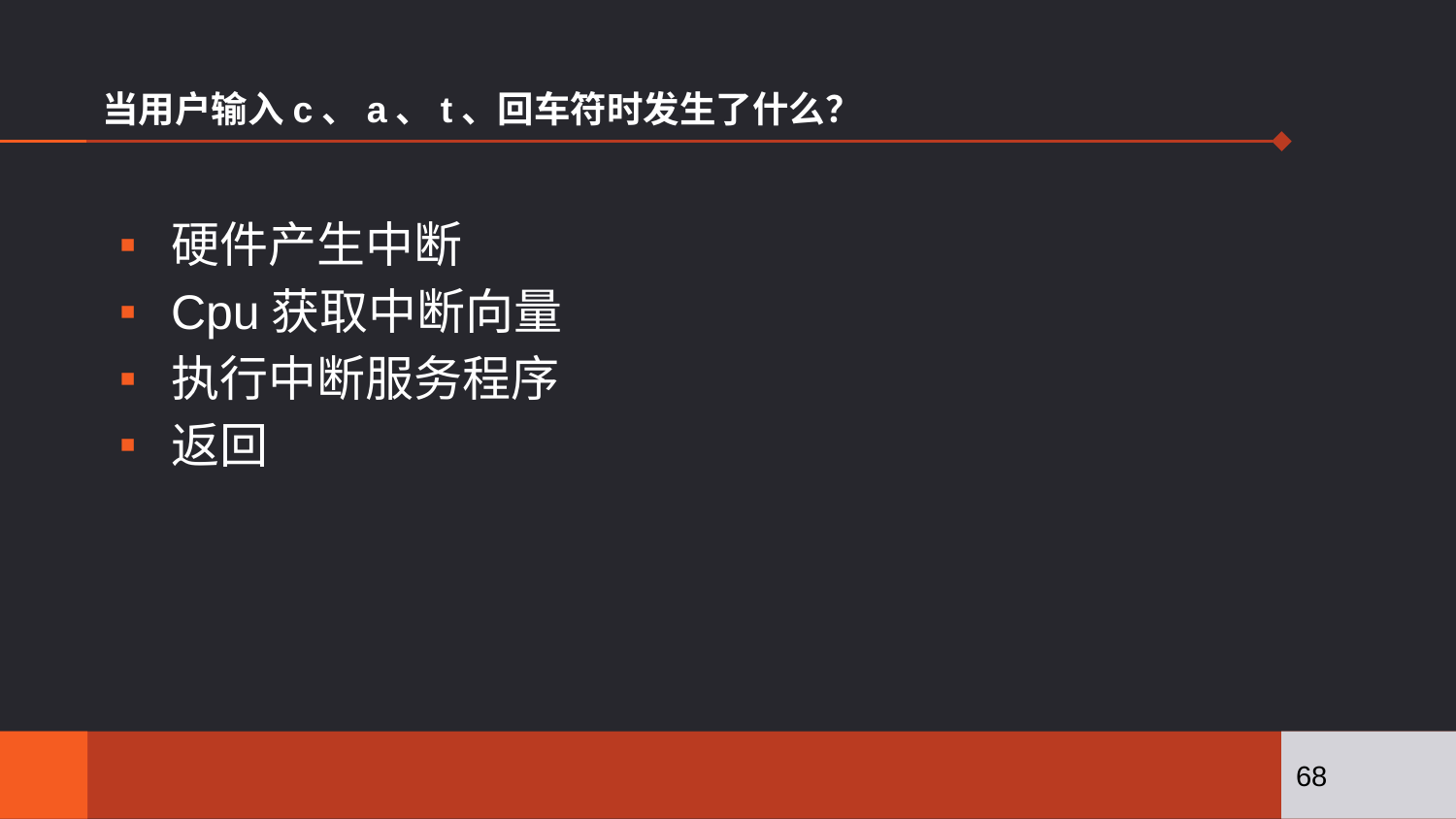

# 当用户输入c、a、t、回车符时发生了什么？
硬件产生中断
Cpu获取中断向量
执行中断服务程序
返回
68